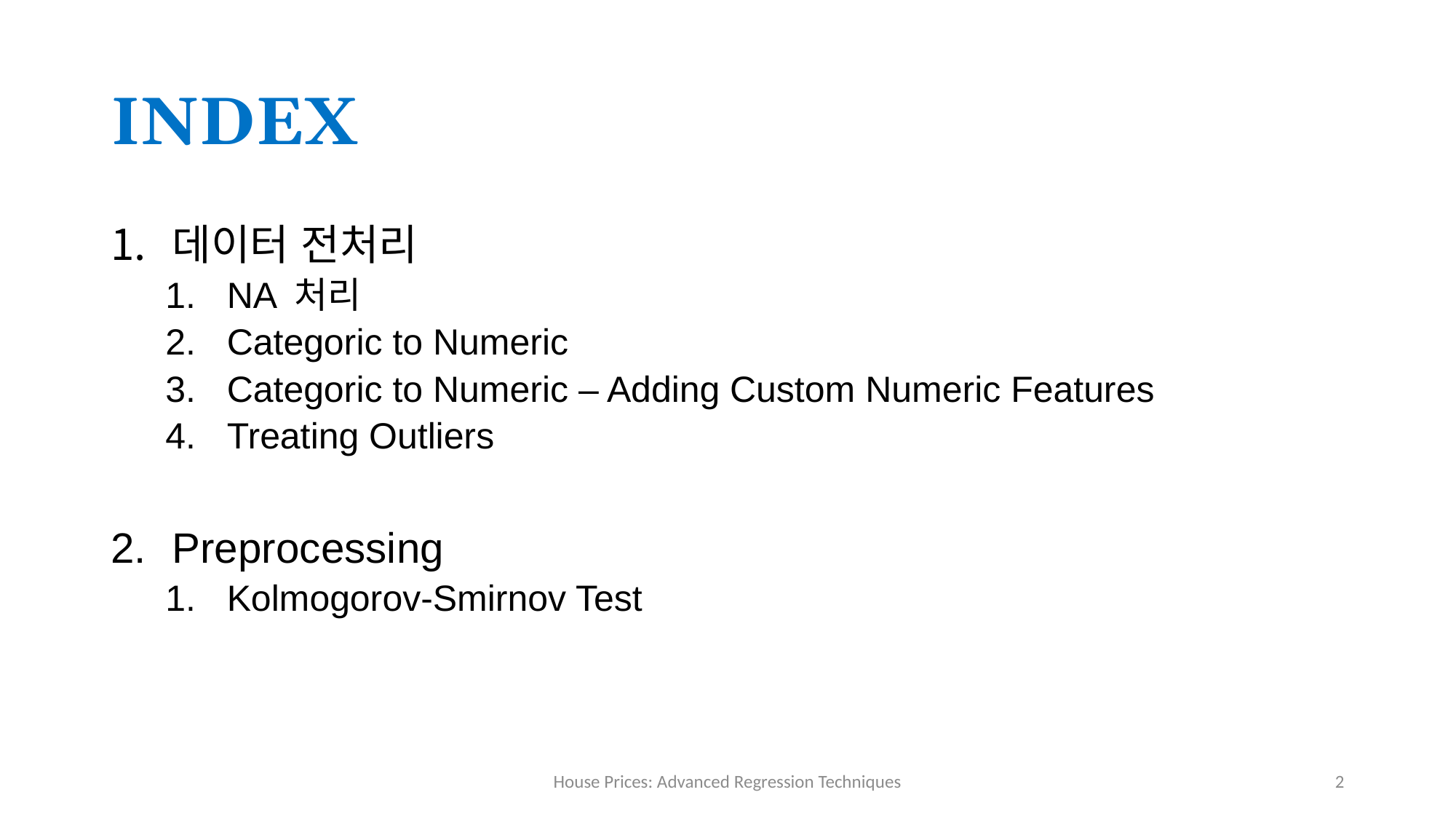

# INDEX
데이터 전처리
NA 처리
Categoric to Numeric
Categoric to Numeric – Adding Custom Numeric Features
Treating Outliers

Preprocessing
Kolmogorov-Smirnov Test

House Prices: Advanced Regression Techniques
2